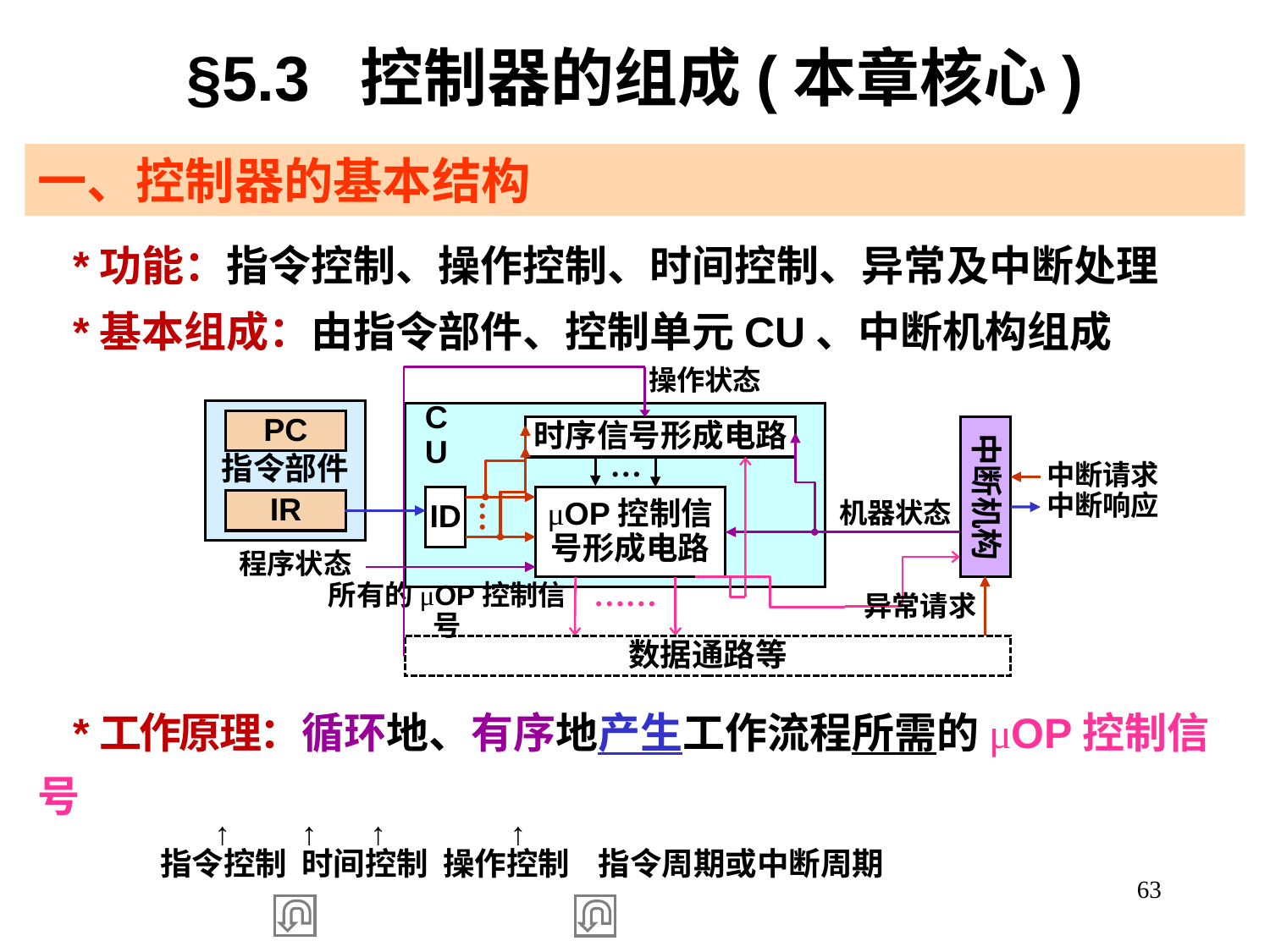

§5.3  控制器的组成(本章核心)
一、控制器的基本结构
   *功能：指令控制、操作控制、时间控制、异常及中断处理
   *基本组成：由指令部件、控制单元CU、中断机构组成
操作状态

PC
时序信号形成电路
中断机构
CU
指令部件
中断请求
中断响应
…
ID
μOP控制信号形成电路
IR
机器状态
…
程序状态
异常请求
……
所有的μOP控制信号
数据通路等
   *工作原理：循环地、有序地产生工作流程所需的μOP控制信号
                    ↑        ↑      ↑              ↑
                指令控制  时间控制  操作控制    指令周期或中断周期
63